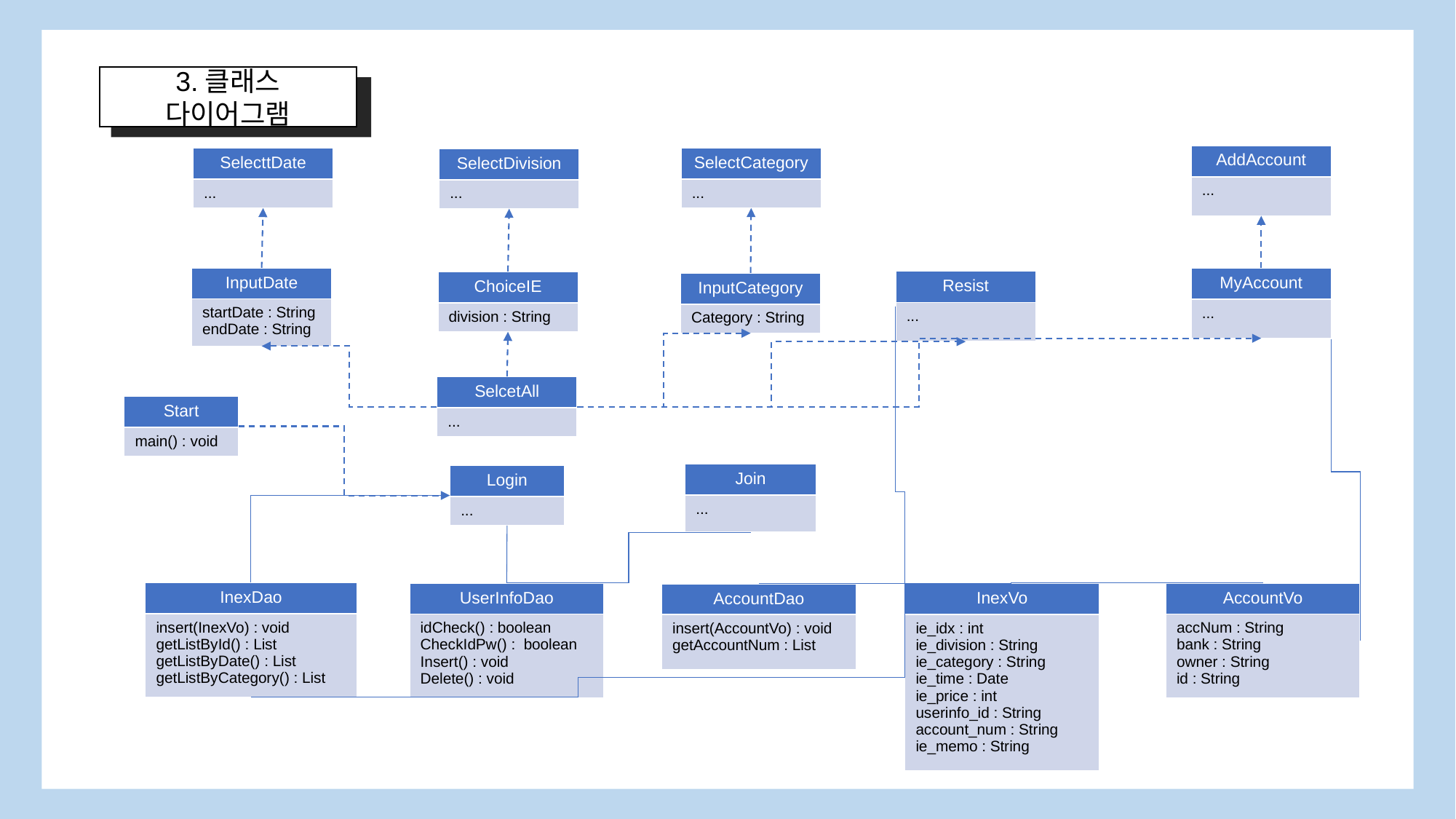

ㅍ

ㅍ
3.클래스 다이어그램

| AddAccount |
| --- |
| ... |
| SelecttDate |
| --- |
| ... |
| SelectCategory |
| --- |
| ... |
| SelectDivision |
| --- |
| ... |
1. 프로그램 개요
| InputDate |
| --- |
| startDate : String endDate : String |
| MyAccount |
| --- |
| ... |
| Resist |
| --- |
| ... |
| ChoiceIE |
| --- |
| division : String |
| InputCategory |
| --- |
| Category : String |
| SelcetAll |
| --- |
| ... |
| Start |
| --- |
| main() : void |
| Join |
| --- |
| ... |
| Login |
| --- |
| ... |
| InexDao |
| --- |
| insert(InexVo) : void getListById() : List getListByDate() : List getListByCategory() : List |
| UserInfoDao |
| --- |
| idCheck() : boolean CheckIdPw() : boolean Insert() : void Delete() : void |
| AccountVo |
| --- |
| accNum : String bank : String owner : String id : String |
| InexVo |
| --- |
| ie\_idx : int ie\_division : String ie\_category : String ie\_time : Date ie\_price : int userinfo\_id : String account\_num : String ie\_memo : String |
| AccountDao |
| --- |
| insert(AccountVo) : void getAccountNum : List |